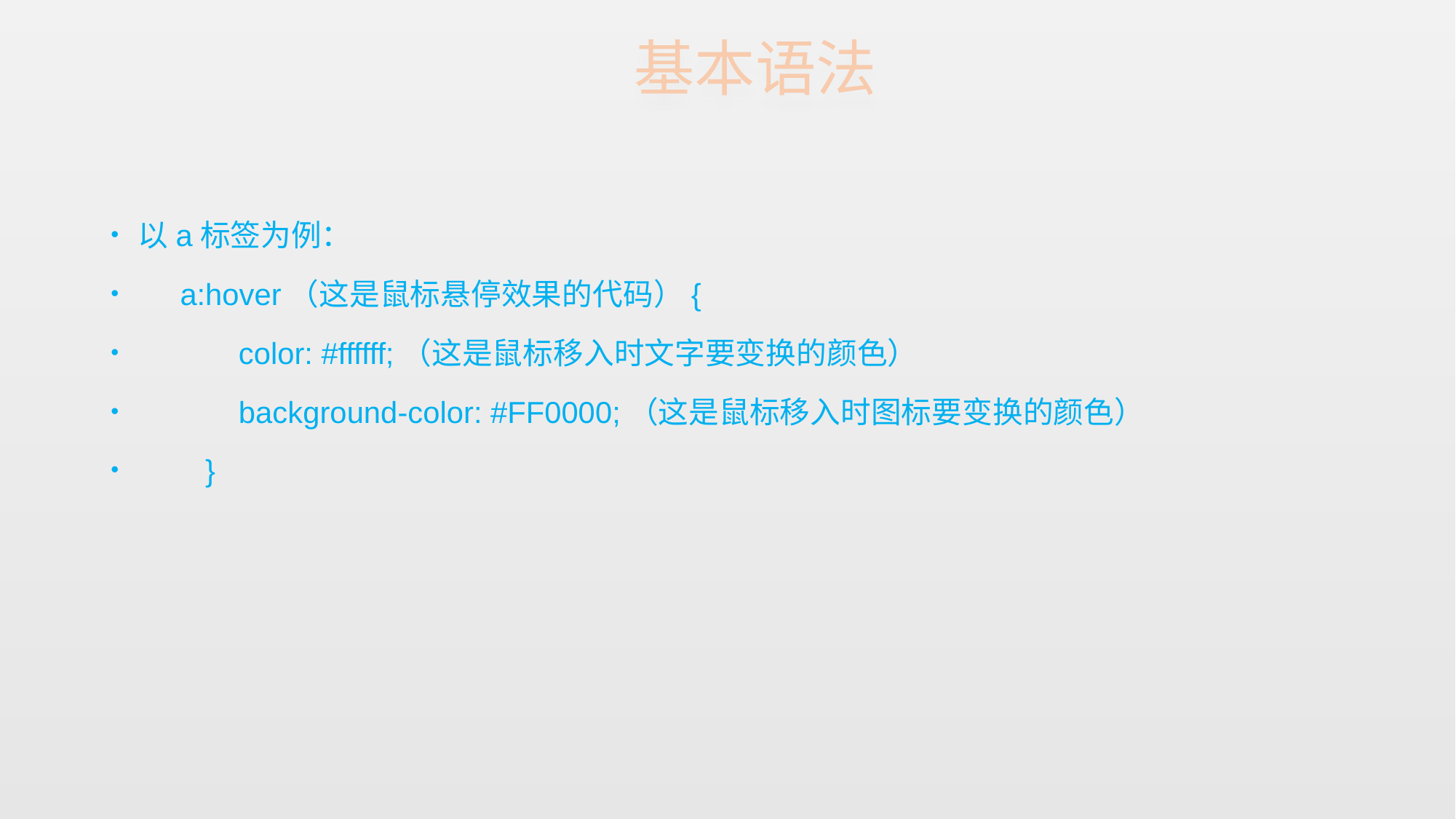

# 基本语法
以a标签为例：
     a:hover（这是鼠标悬停效果的代码）{
            color: #ffffff;（这是鼠标移入时文字要变换的颜色）
            background-color: #FF0000;（这是鼠标移入时图标要变换的颜色）
        }